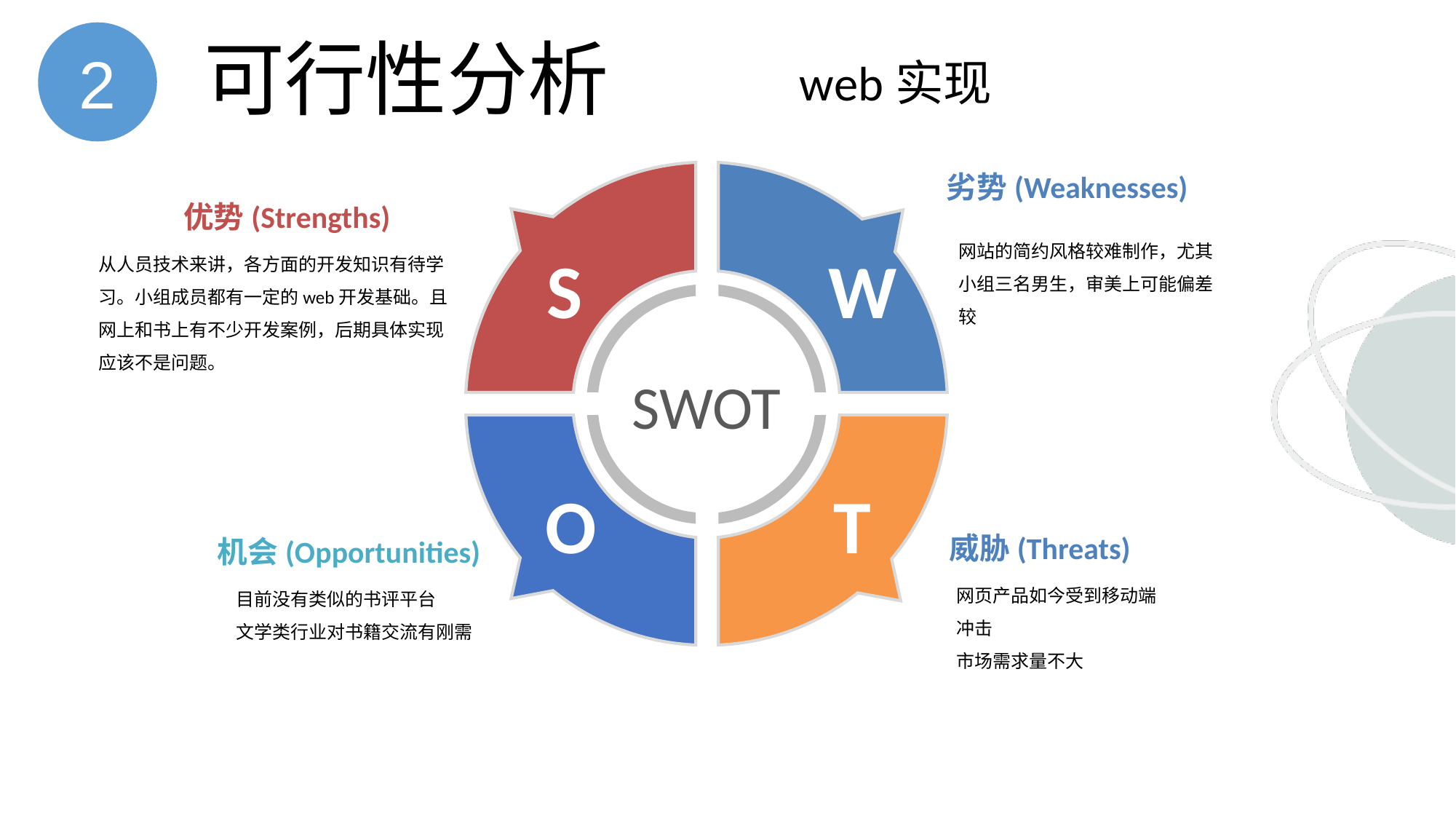

2
# 可行性分析
web实现
劣势(Weaknesses)

优势(Strengths)
网站的简约风格较难制作，尤其小组三名男生，审美上可能偏差较
S
W
从人员技术来讲，各方面的开发知识有待学习。小组成员都有一定的web开发基础。且网上和书上有不少开发案例，后期具体实现应该不是问题。

SWOT

O
T
威胁(Threats)
机会(Opportunities)
网页产品如今受到移动端冲击
市场需求量不大
目前没有类似的书评平台
文学类行业对书籍交流有刚需